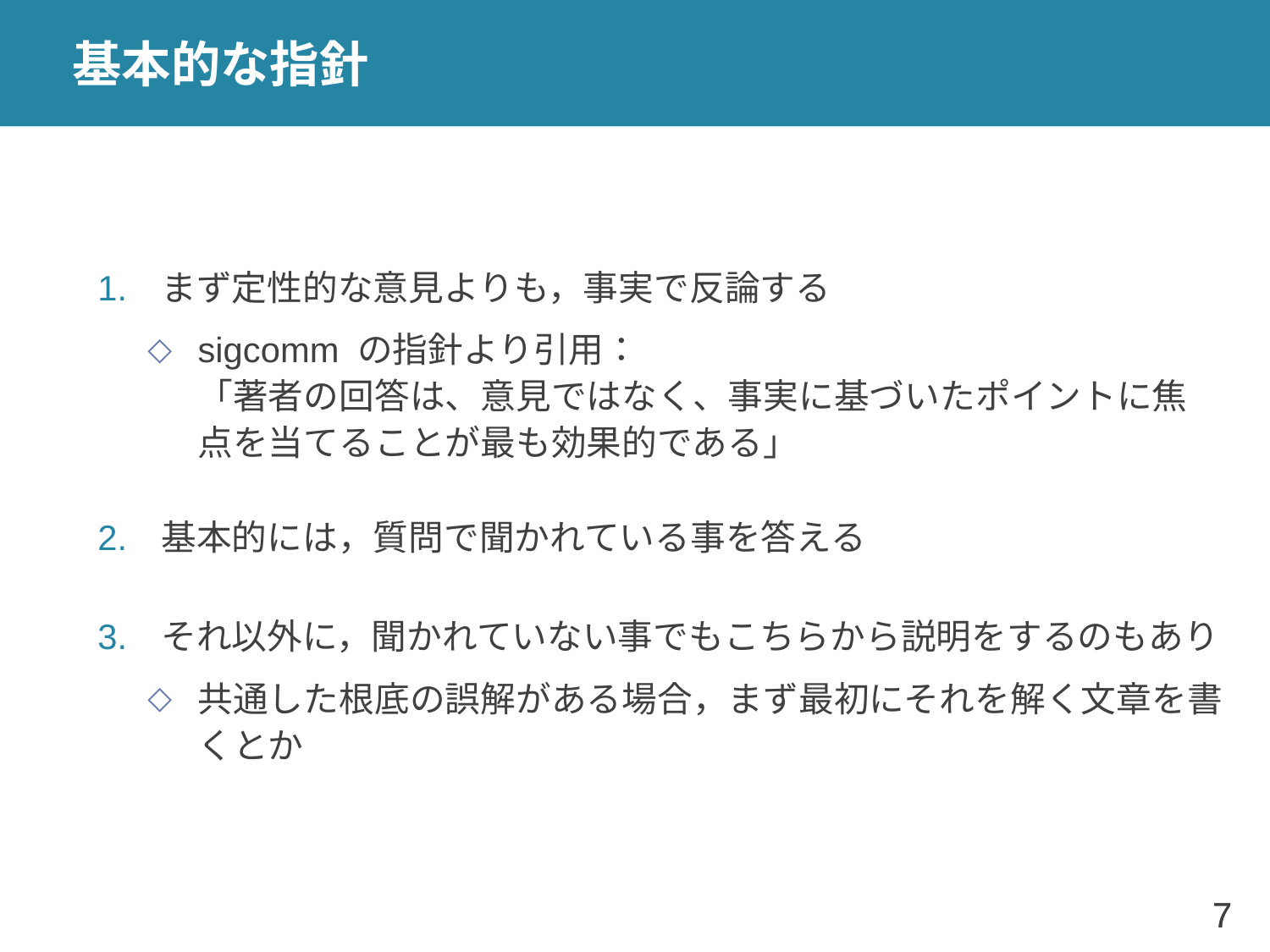

# 基本的な指針
まず定性的な意見よりも，事実で反論する
sigcomm の指針より引用：
「著者の回答は、意見ではなく、事実に基づいたポイントに焦点を当てることが最も効果的である」
基本的には，質問で聞かれている事を答える
それ以外に，聞かれていない事でもこちらから説明をするのもあり
共通した根底の誤解がある場合，まず最初にそれを解く文章を書くとか